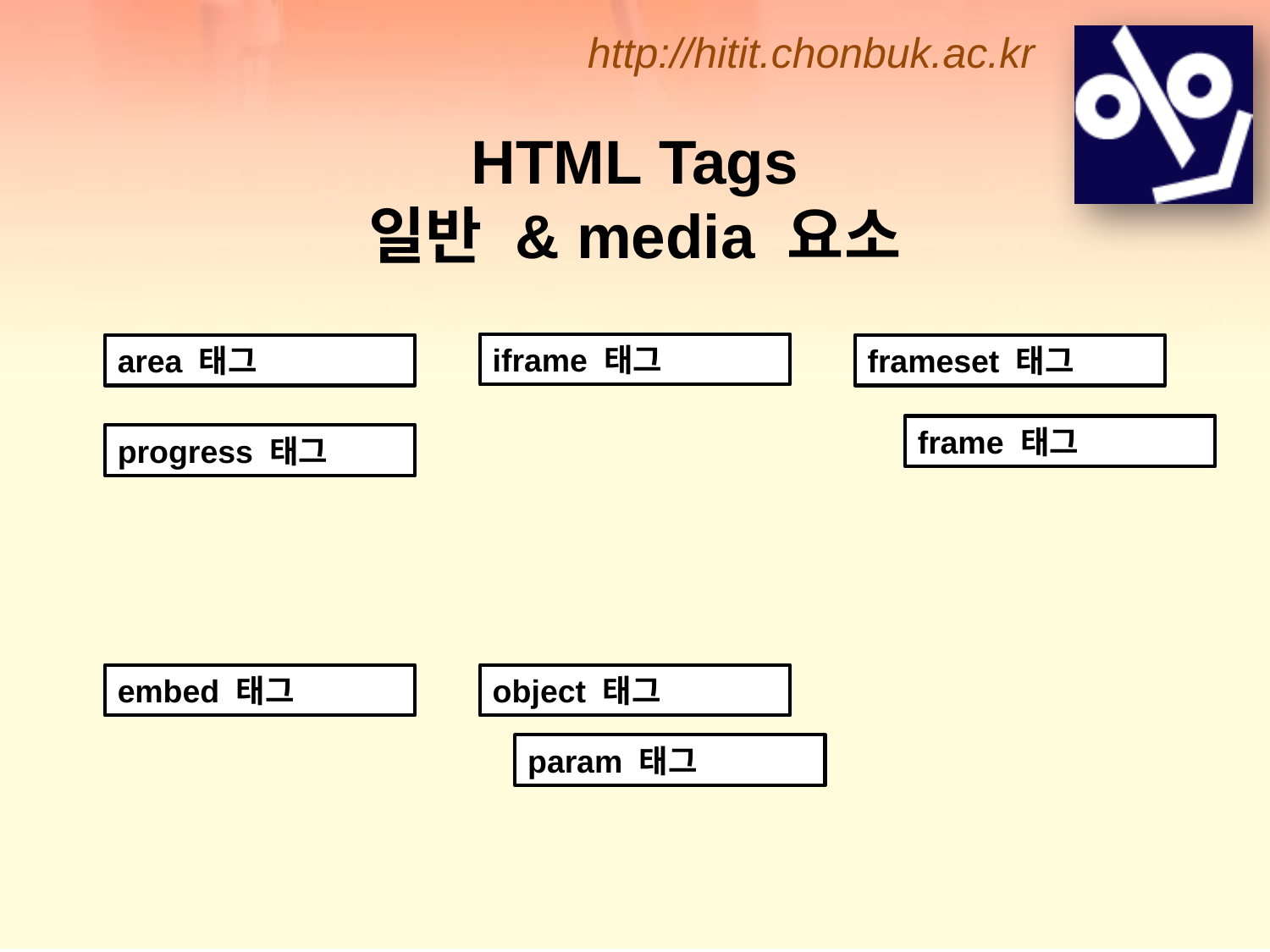

HTML Tags
일반 & media 요소
iframe 태그
area 태그
frameset 태그
frame 태그
progress 태그
object 태그
embed 태그
param 태그